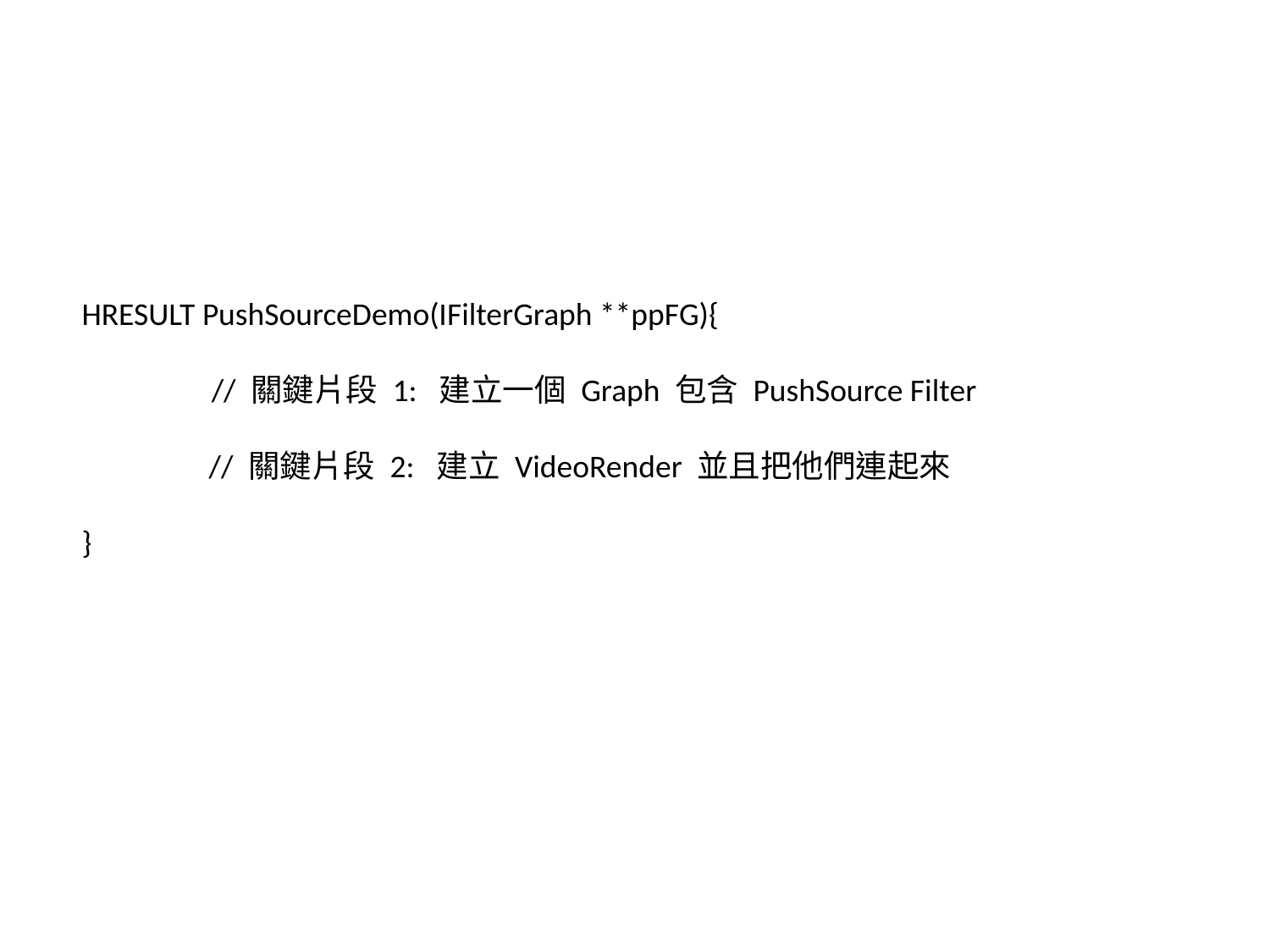

HRESULT PushSourceDemo(IFilterGraph **ppFG){

                  // 關鍵片段 1:  建立一個 Graph 包含 PushSource Filter

	// 關鍵片段 2:  建立 VideoRender 並且把他們連起來

}